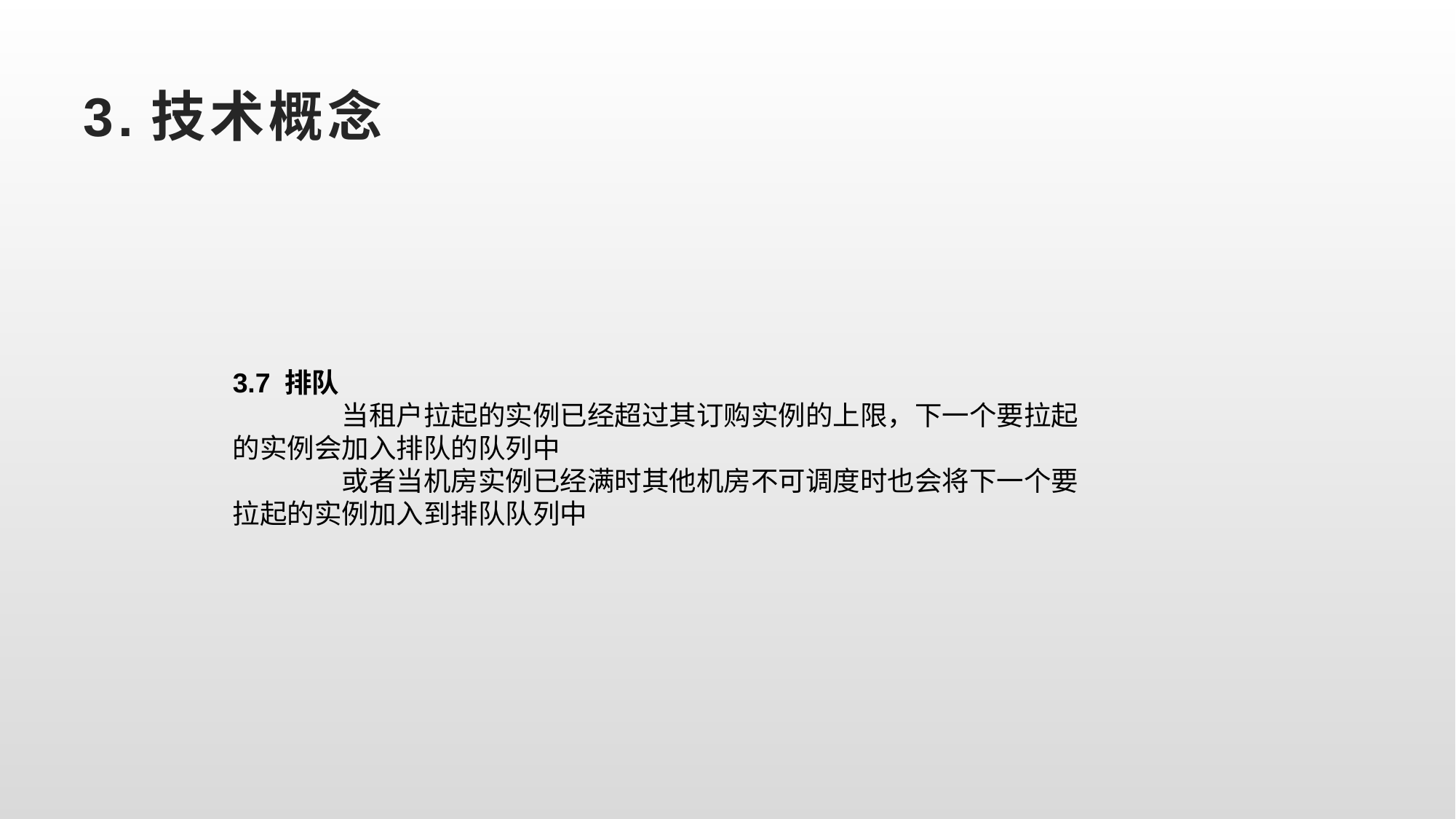

3.技术概念
3.7 排队
	当租户拉起的实例已经超过其订购实例的上限，下一个要拉起的实例会加入排队的队列中
	或者当机房实例已经满时其他机房不可调度时也会将下一个要拉起的实例加入到排队队列中